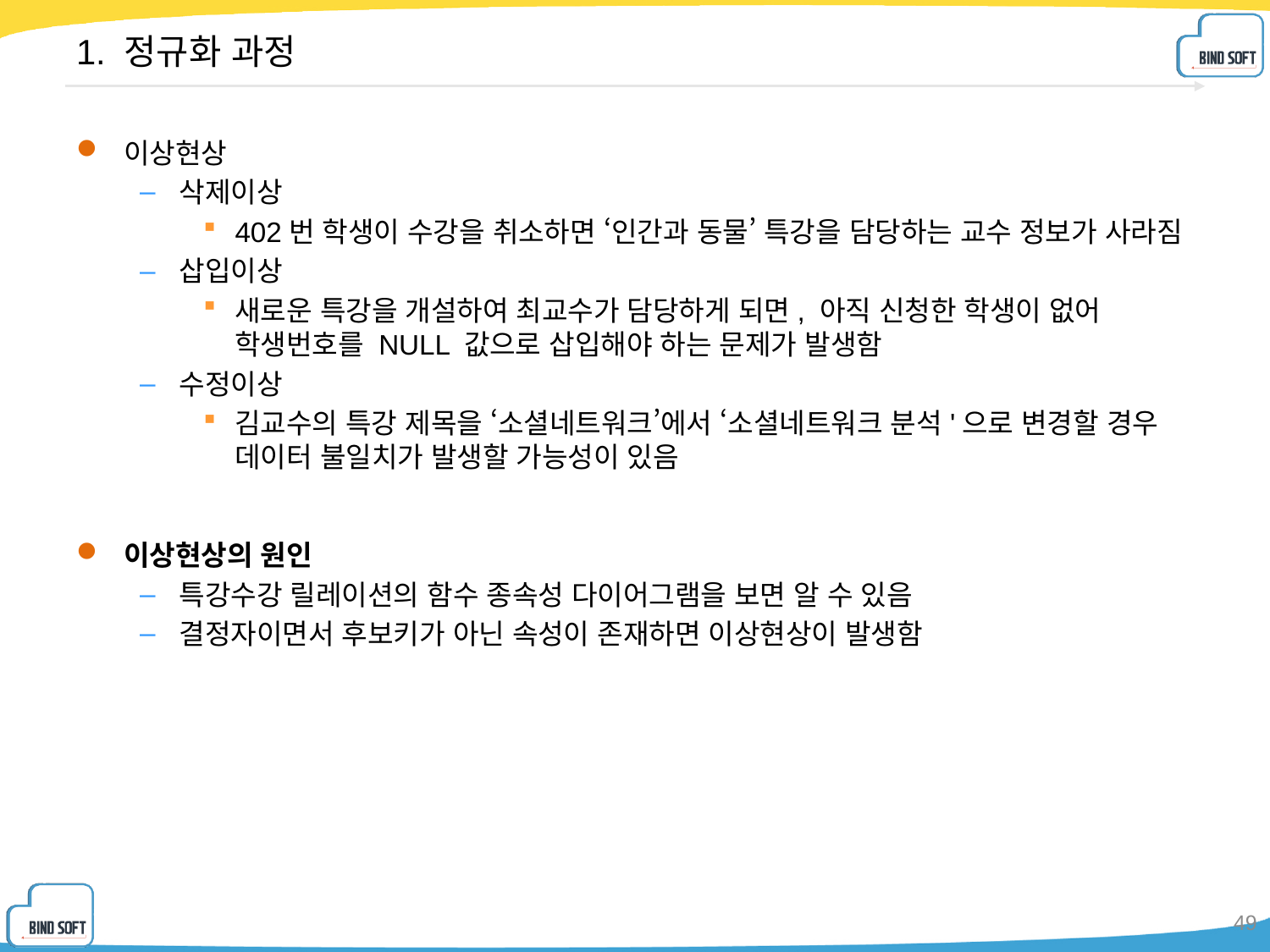

# 1. 정규화 과정
이상현상
삭제이상
402번 학생이 수강을 취소하면 ‘인간과 동물’ 특강을 담당하는 교수 정보가 사라짐
삽입이상
새로운 특강을 개설하여 최교수가 담당하게 되면, 아직 신청한 학생이 없어 학생번호를 NULL 값으로 삽입해야 하는 문제가 발생함
수정이상
김교수의 특강 제목을 ‘소셜네트워크’에서 ‘소셜네트워크 분석'으로 변경할 경우 데이터 불일치가 발생할 가능성이 있음

이상현상의 원인
특강수강 릴레이션의 함수 종속성 다이어그램을 보면 알 수 있음
결정자이면서 후보키가 아닌 속성이 존재하면 이상현상이 발생함
49